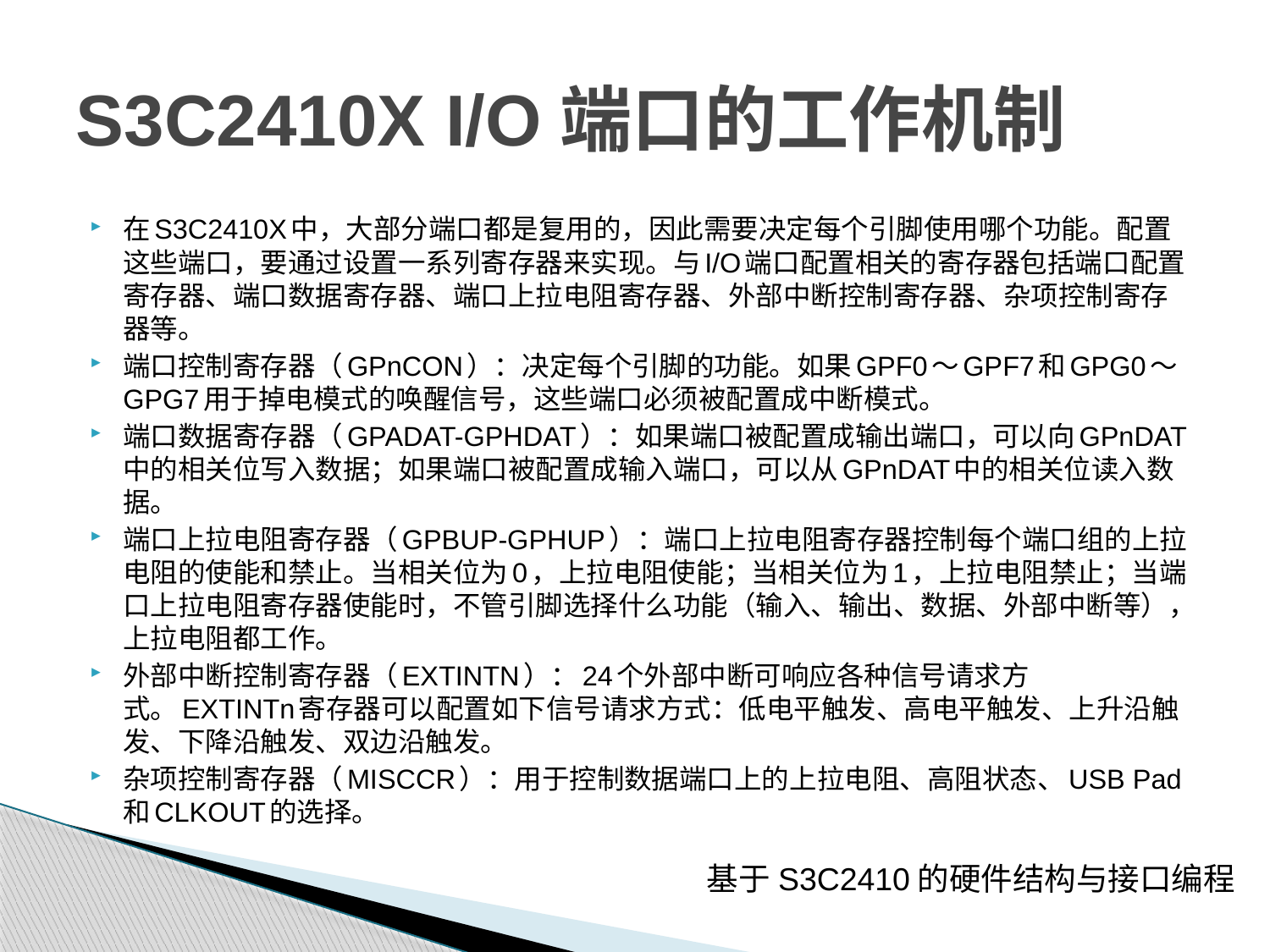

# S3C2410X I/O端口的工作机制
在S3C2410X中，大部分端口都是复用的，因此需要决定每个引脚使用哪个功能。配置这些端口，要通过设置一系列寄存器来实现。与I/O端口配置相关的寄存器包括端口配置寄存器、端口数据寄存器、端口上拉电阻寄存器、外部中断控制寄存器、杂项控制寄存器等。
端口控制寄存器（GPnCON）：决定每个引脚的功能。如果GPF0～GPF7和GPG0～GPG7用于掉电模式的唤醒信号，这些端口必须被配置成中断模式。
端口数据寄存器（GPADAT-GPHDAT）：如果端口被配置成输出端口，可以向GPnDAT中的相关位写入数据；如果端口被配置成输入端口，可以从GPnDAT中的相关位读入数据。
端口上拉电阻寄存器（GPBUP-GPHUP）：端口上拉电阻寄存器控制每个端口组的上拉电阻的使能和禁止。当相关位为0，上拉电阻使能；当相关位为1，上拉电阻禁止；当端口上拉电阻寄存器使能时，不管引脚选择什么功能（输入、输出、数据、外部中断等），上拉电阻都工作。
外部中断控制寄存器（EXTINTN）：24个外部中断可响应各种信号请求方式。EXTINTn寄存器可以配置如下信号请求方式：低电平触发、高电平触发、上升沿触发、下降沿触发、双边沿触发。
杂项控制寄存器（MISCCR）：用于控制数据端口上的上拉电阻、高阻状态、USB Pad和CLKOUT的选择。

基于S3C2410的硬件结构与接口编程